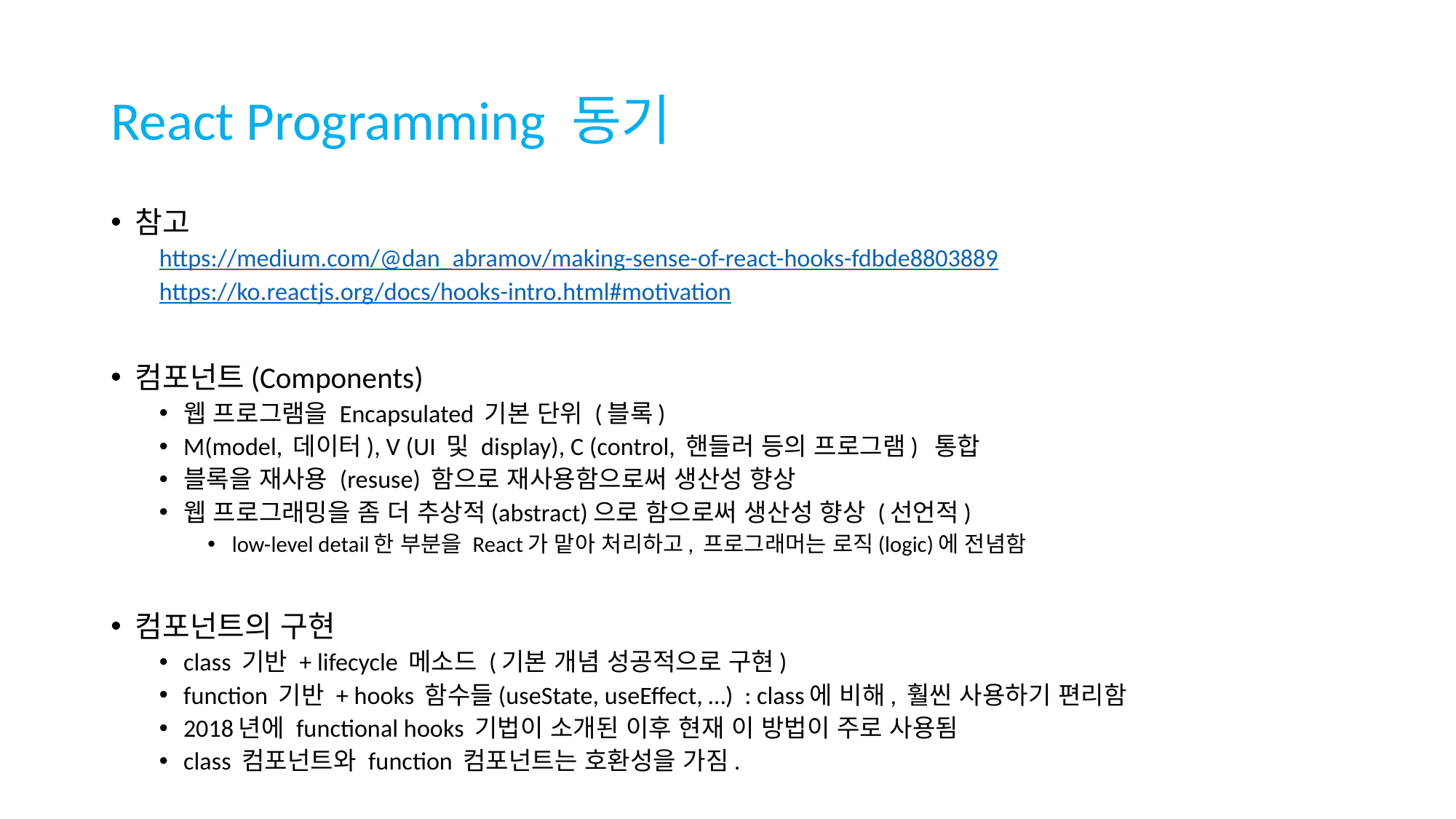

# React Programming 동기
참고
https://medium.com/@dan_abramov/making-sense-of-react-hooks-fdbde8803889
https://ko.reactjs.org/docs/hooks-intro.html#motivation

컴포넌트(Components)
웹 프로그램을 Encapsulated 기본 단위 (블록)
M(model, 데이터), V (UI 및 display), C (control, 핸들러 등의 프로그램)  통합
블록을 재사용 (resuse) 함으로 재사용함으로써 생산성 향상
웹 프로그래밍을 좀 더 추상적(abstract)으로 함으로써 생산성 향상 (선언적)
low-level detail한 부분을 React가 맡아 처리하고, 프로그래머는 로직(logic)에 전념함

컴포넌트의 구현
class 기반 + lifecycle 메소드 (기본 개념 성공적으로 구현)
function 기반 + hooks 함수들(useState, useEffect, …)  : class에 비해, 훨씬 사용하기 편리함
2018년에 functional hooks 기법이 소개된 이후 현재 이 방법이 주로 사용됨
class 컴포넌트와 function 컴포넌트는 호환성을 가짐.